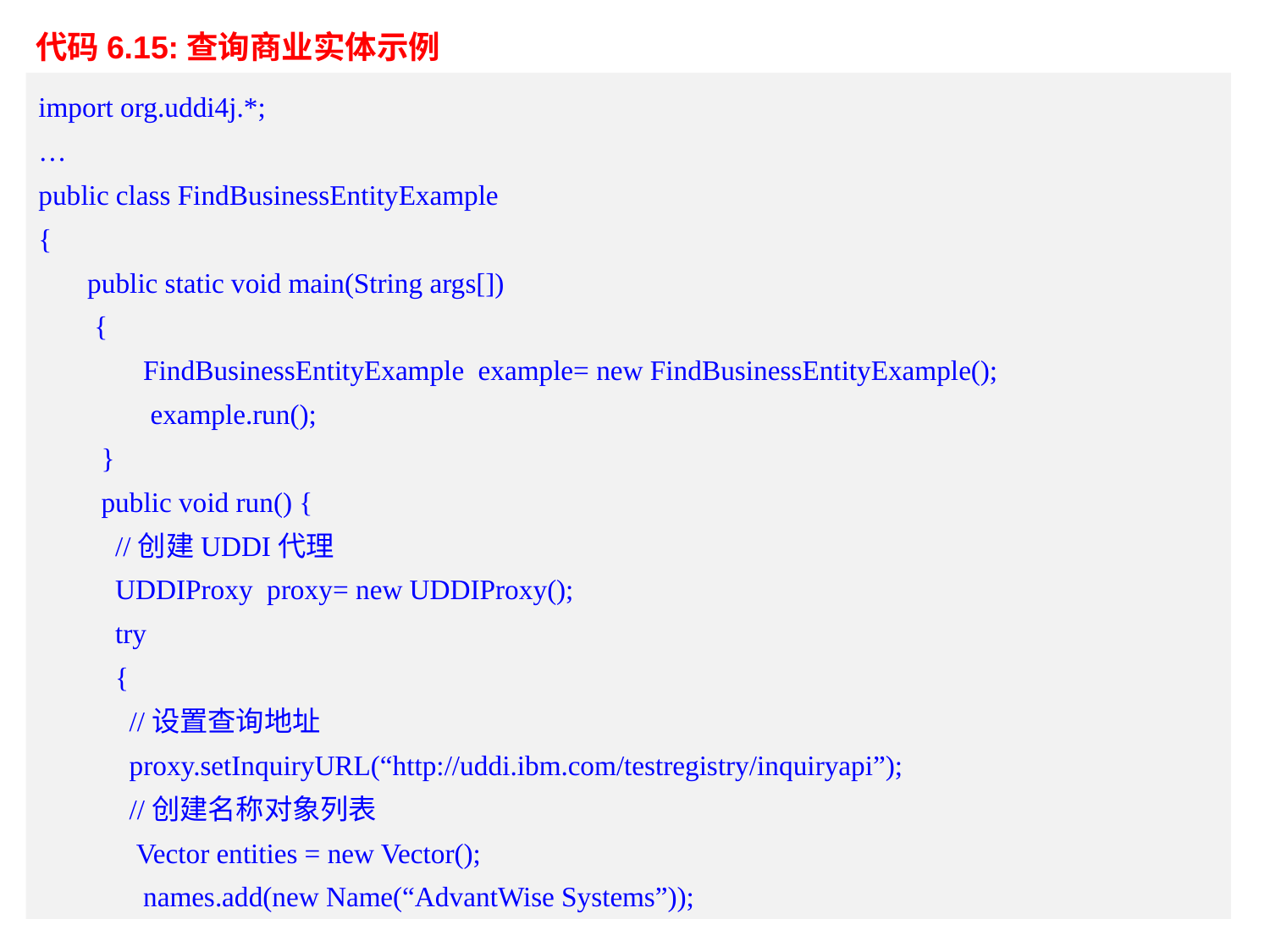

代码6.15:查询商业实体示例
import org.uddi4j.*;
…
public class FindBusinessEntityExample
{
       public static void main(String args[])
        {
               FindBusinessEntityExample  example= new FindBusinessEntityExample();
                example.run();
         }
         public void run() {
           //创建UDDI代理
           UDDIProxy  proxy= new UDDIProxy();
           try
           {
             //设置查询地址
             proxy.setInquiryURL(“http://uddi.ibm.com/testregistry/inquiryapi”);
             //创建名称对象列表
              Vector entities = new Vector();
               names.add(new Name(“AdvantWise Systems”));